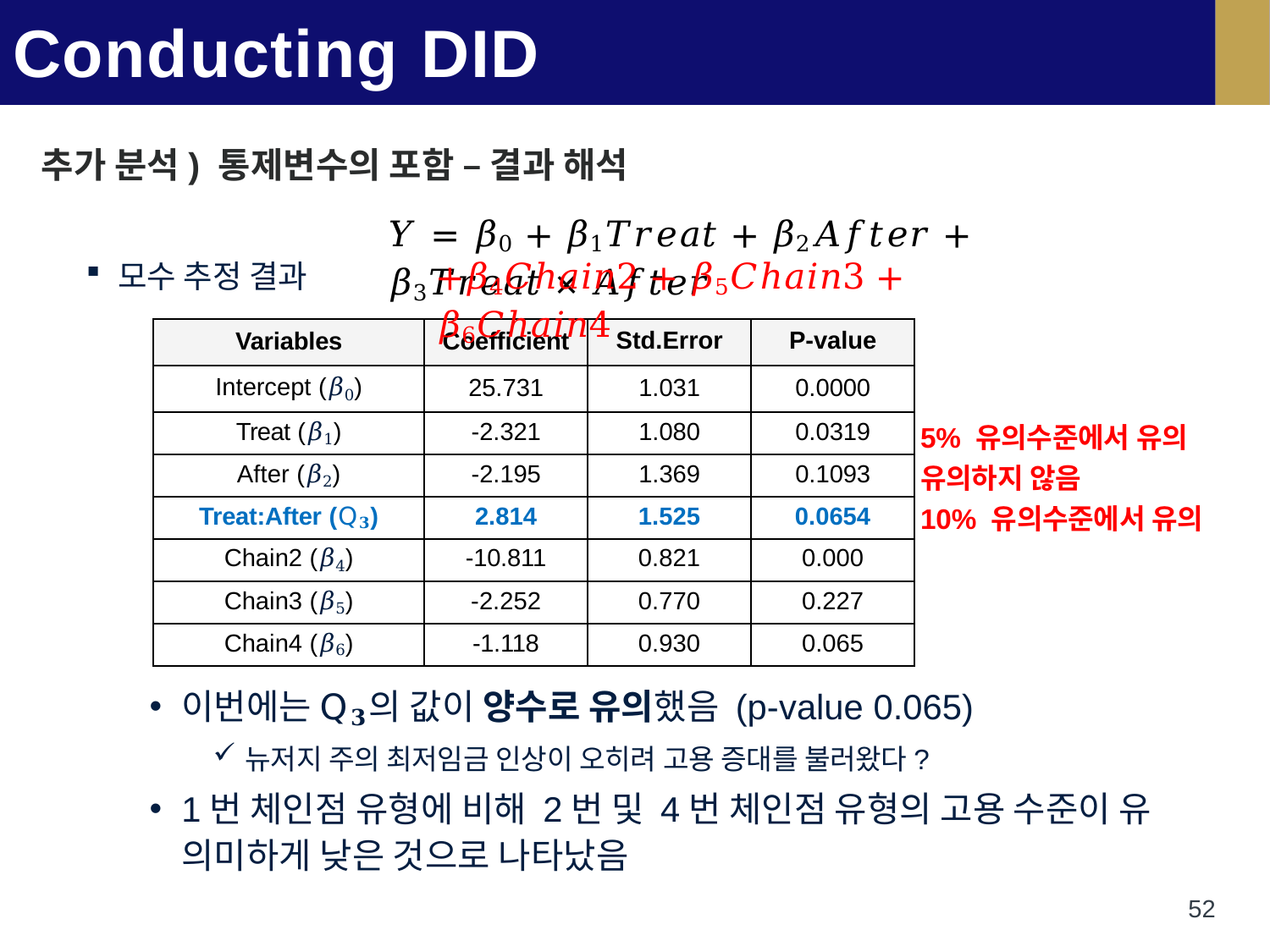

# Conducting DID Analysis
추가 분석) 통제변수의 포함 – 결과 해석
𝑌 = 𝛽0 + 𝛽1𝑇𝑟𝑒𝑎𝑡 + 𝛽2𝐴𝑓𝑡𝑒𝑟 + 𝛽3𝑇𝑟𝑒𝑎𝑡 × 𝐴𝑓𝑡𝑒𝑟
+𝛽4𝐶ℎ𝑎𝑖𝑛2 + 𝛽5𝐶ℎ𝑎𝑖𝑛3 + 𝛽6𝐶ℎ𝑎𝑖𝑛4
모수 추정 결과
| Variables | Coefficient | Std.Error | P-value |
| --- | --- | --- | --- |
| Intercept (𝛽0) | 25.731 | 1.031 | 0.0000 |
| Treat (𝛽1) | -2.321 | 1.080 | 0.0319 |
| After (𝛽2) | -2.195 | 1.369 | 0.1093 |
| Treat:After (𝖰𝟑) | 2.814 | 1.525 | 0.0654 |
| Chain2 (𝛽4) | -10.811 | 0.821 | 0.000 |
| Chain3 (𝛽5) | -2.252 | 0.770 | 0.227 |
| Chain4 (𝛽6) | -1.118 | 0.930 | 0.065 |
5% 유의수준에서 유의  유의하지 않음
10% 유의수준에서 유의
이번에는 𝖰𝟑의 값이 양수로 유의했음 (p-value 0.065)
뉴저지 주의 최저임금 인상이 오히려 고용 증대를 불러왔다?
1번 체인점 유형에 비해 2번 및 4번 체인점 유형의 고용 수준이 유  의미하게 낮은 것으로 나타났음
52